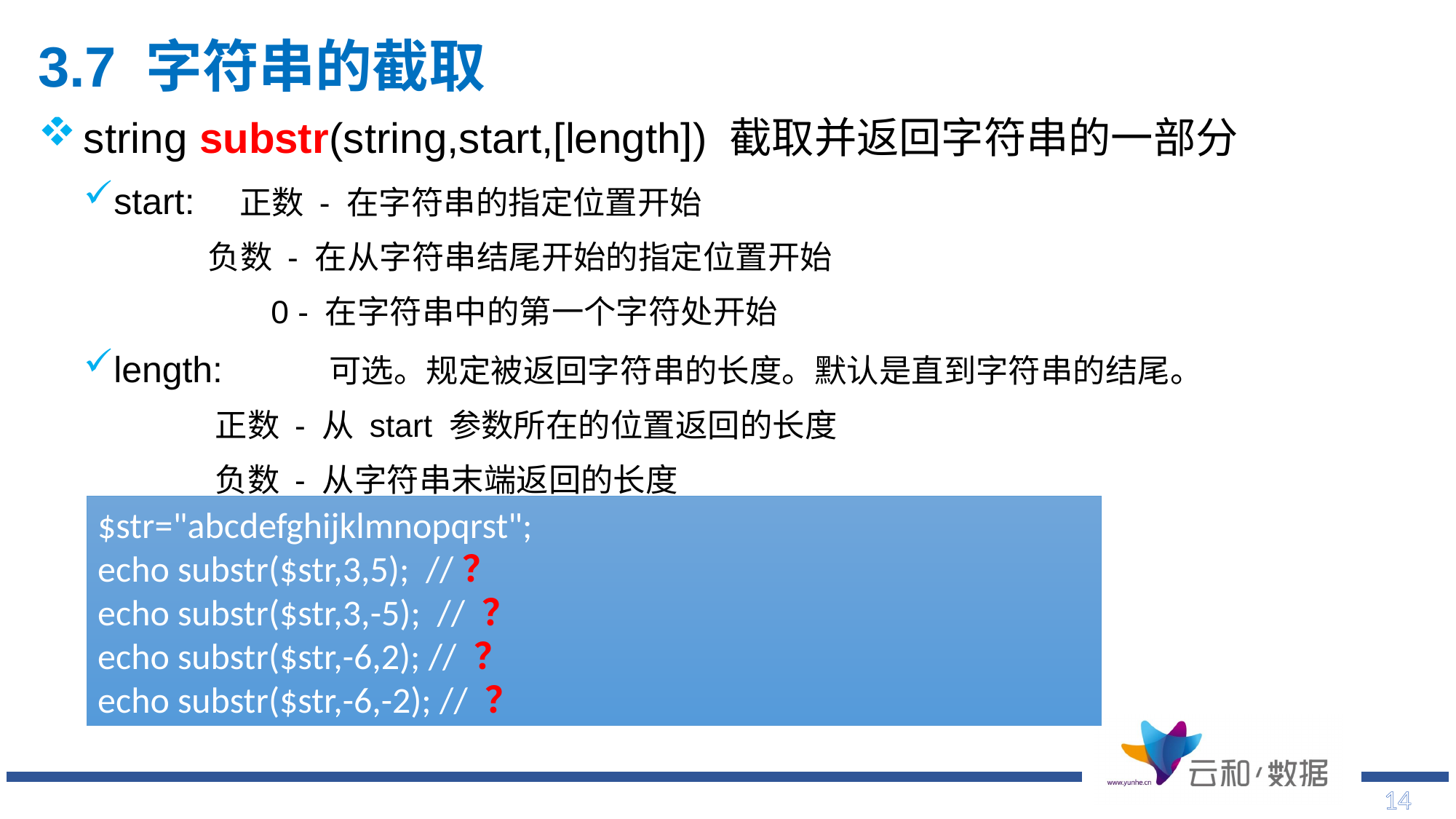

3.7 字符串的截取
# string substr(string,start,[length]) 截取并返回字符串的一部分
start:    正数 - 在字符串的指定位置开始
                负数 - 在从字符串结尾开始的指定位置开始
                     0 - 在字符串中的第一个字符处开始
length:	可选。规定被返回字符串的长度。默认是直到字符串的结尾。
                 正数 - 从 start 参数所在的位置返回的长度
                 负数 - 从字符串末端返回的长度
$str="abcdefghijklmnopqrst";
echo substr($str,3,5);  //？
echo substr($str,3,-5);  // ？
echo substr($str,-6,2); // ？
echo substr($str,-6,-2); // ？